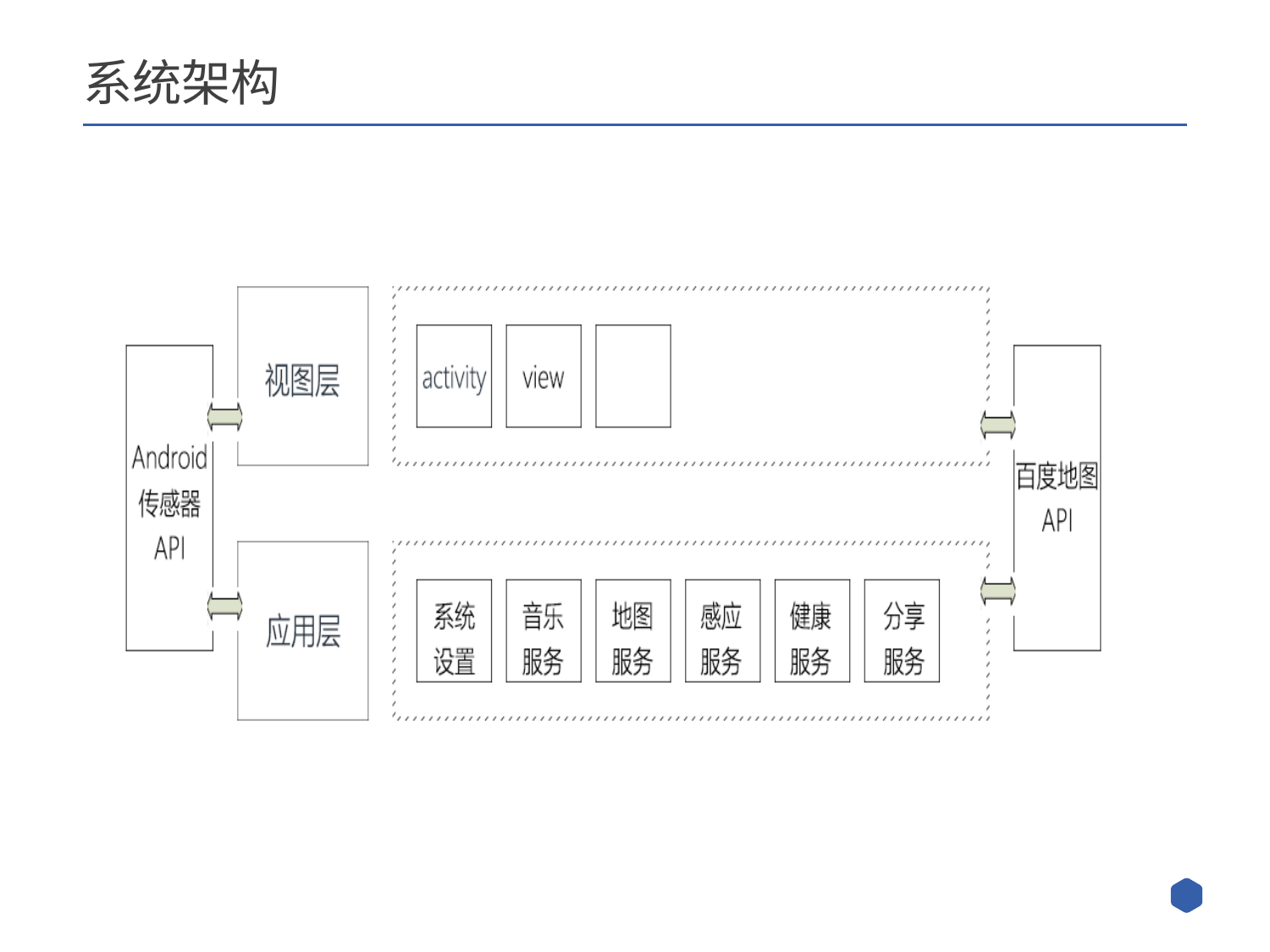

系统架构

### Chart

| Category |
|---|